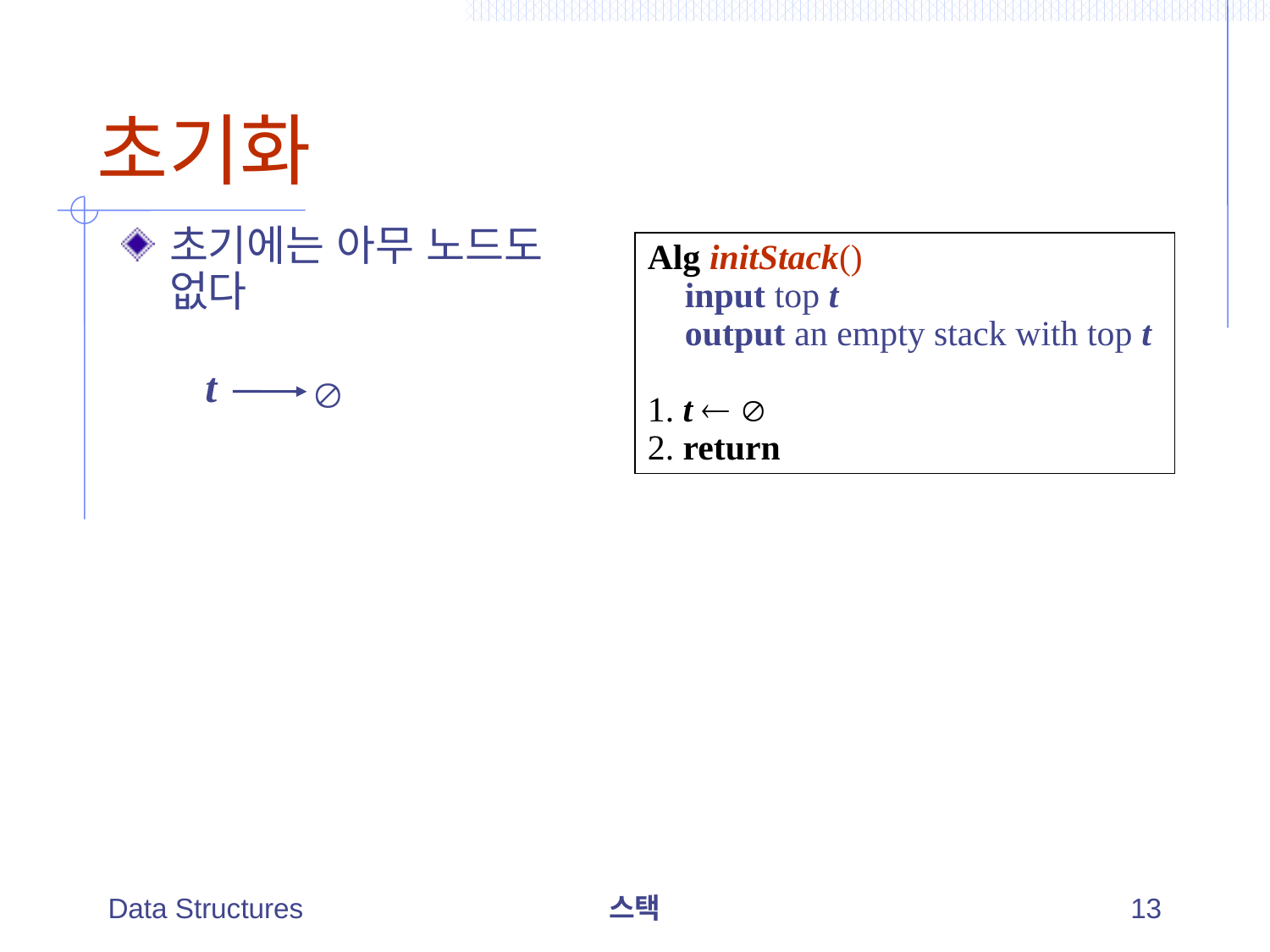

# 초기화
초기에는 아무 노드도 없다
Alg initStack()
	input top t
	output an empty stack with top t

1. t ← ∅
2. return
t
∅
Data Structures
스택
13